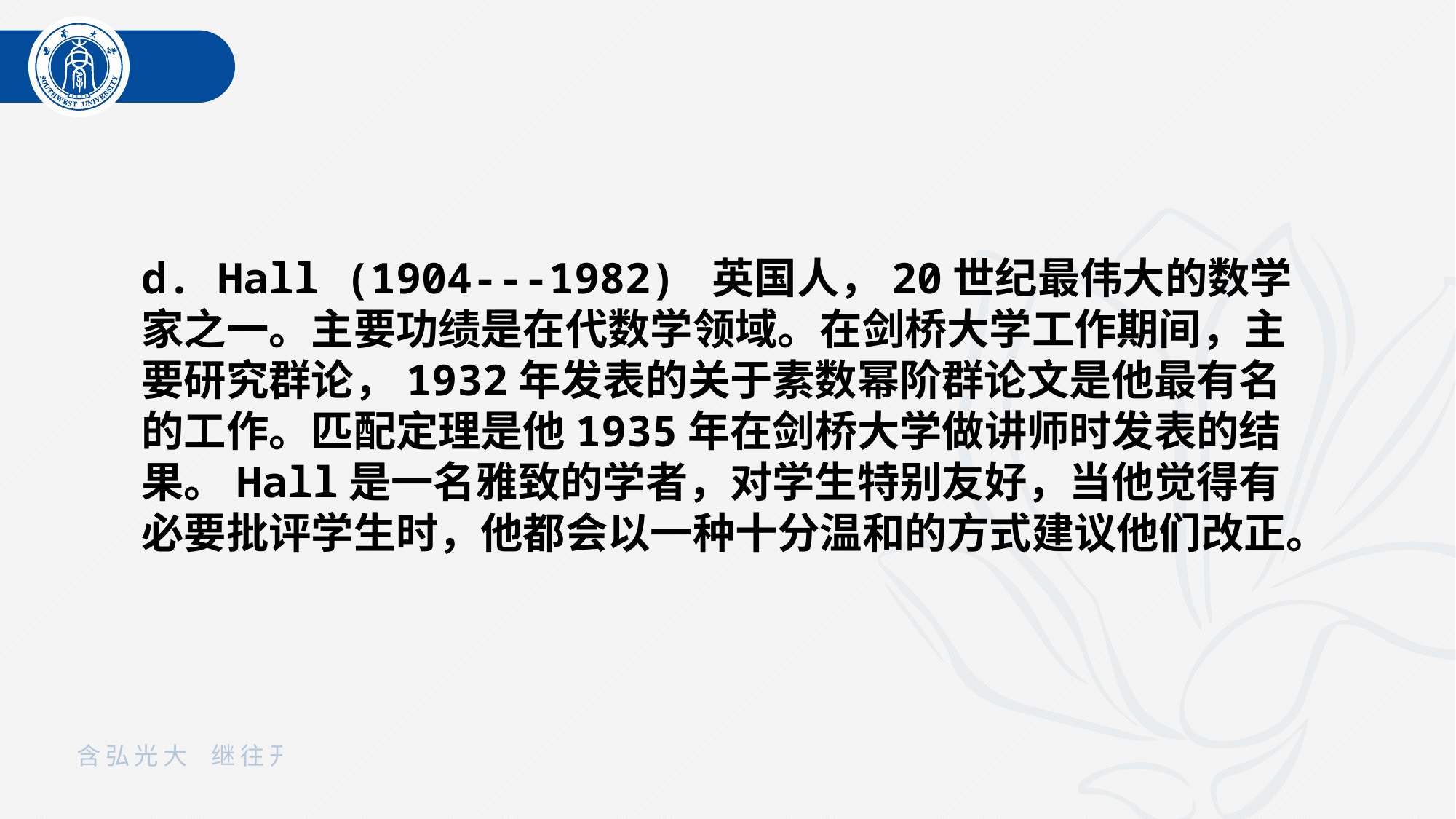

d. Hall (1904---1982) 英国人，20世纪最伟大的数学家之一。主要功绩是在代数学领域。在剑桥大学工作期间，主要研究群论，1932年发表的关于素数幂阶群论文是他最有名的工作。匹配定理是他1935年在剑桥大学做讲师时发表的结果。Hall是一名雅致的学者，对学生特别友好，当他觉得有必要批评学生时，他都会以一种十分温和的方式建议他们改正。